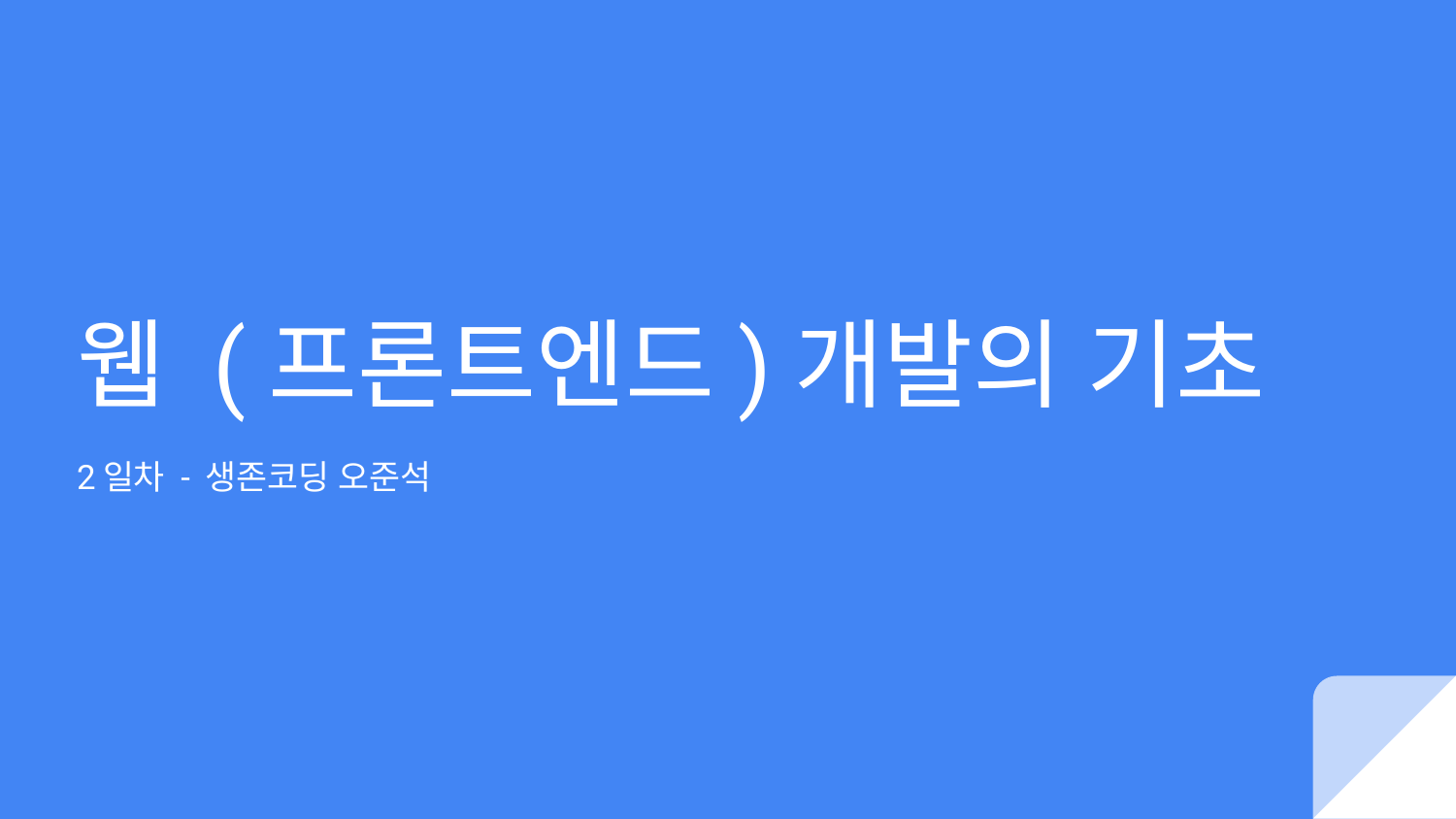

# 웹 (프론트엔드)개발의 기초
2일차 - 생존코딩 오준석